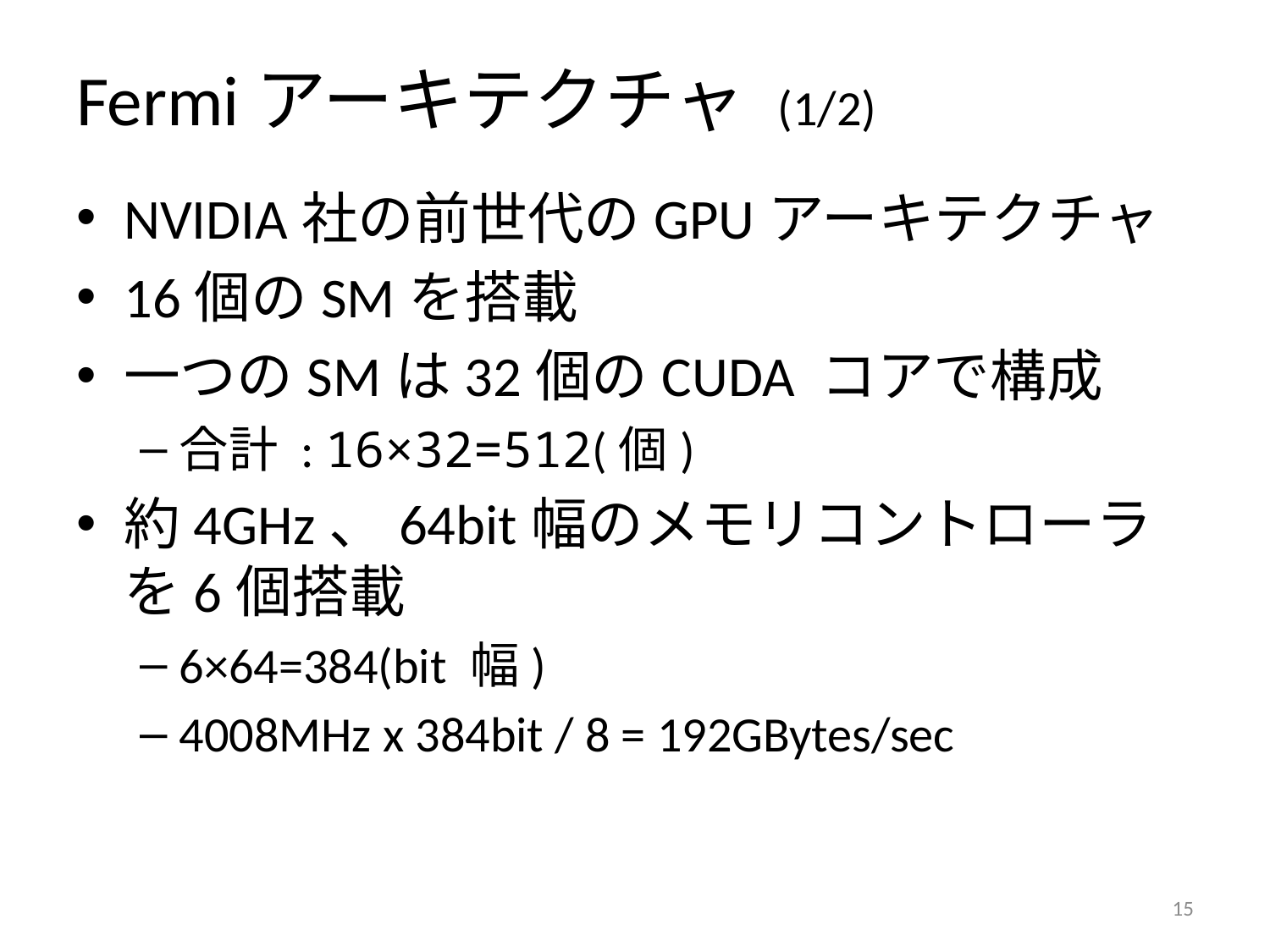

# Fermiアーキテクチャ (1/2)
NVIDIA社の前世代のGPUアーキテクチャ
16個のSMを搭載
一つのSMは32個のCUDA コアで構成
合計 : 16×32=512(個)
約4GHz、64bit幅のメモリコントローラを6個搭載
6×64=384(bit 幅)
4008MHz x 384bit / 8 = 192GBytes/sec

15